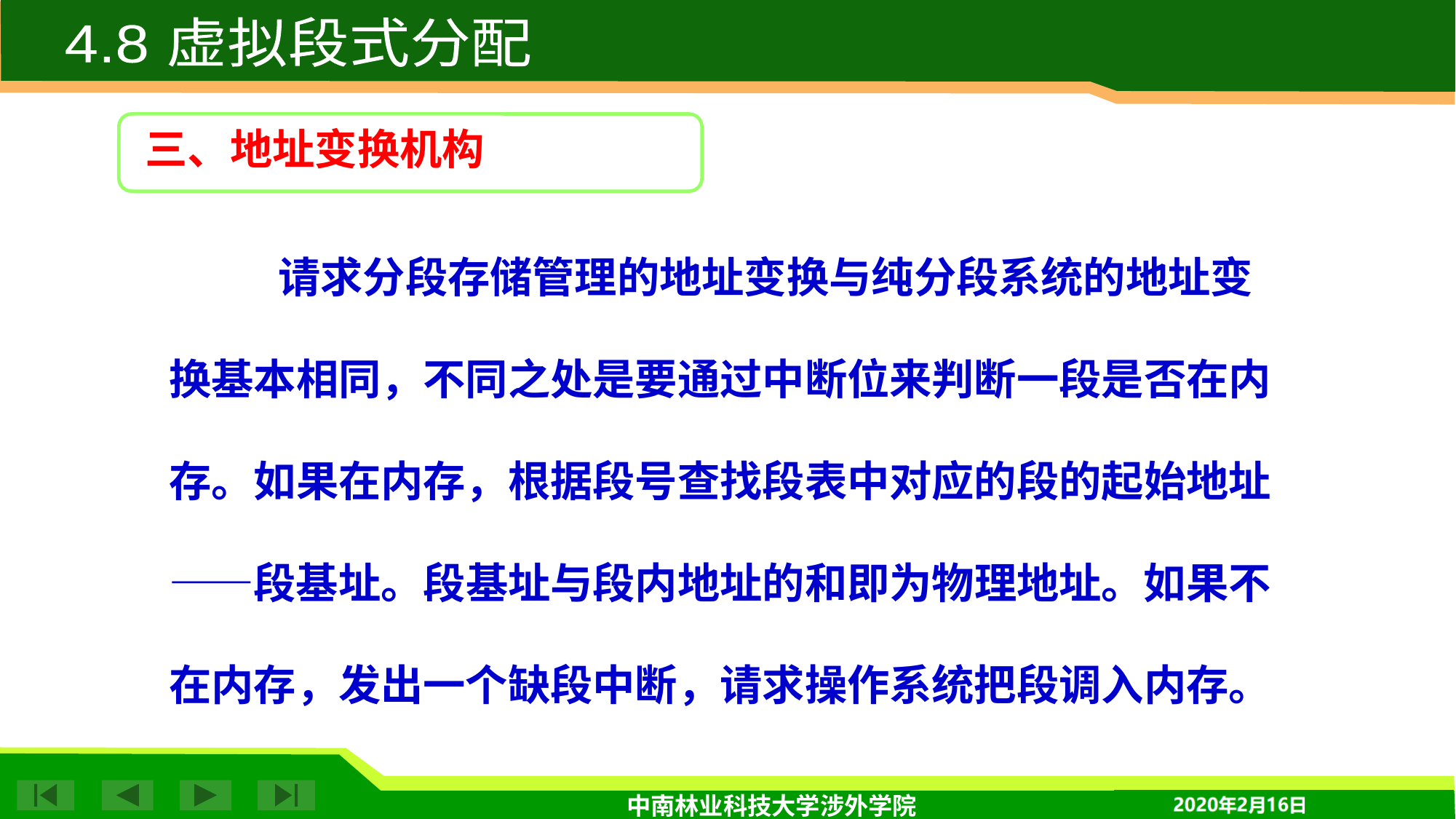

4.8 虚拟段式分配

三、地址变换机构
		请求分段存储管理的地址变换与纯分段系统的地址变换基本相同，不同之处是要通过中断位来判断一段是否在内存。如果在内存，根据段号查找段表中对应的段的起始地址——段基址。段基址与段内地址的和即为物理地址。如果不在内存，发出一个缺段中断，请求操作系统把段调入内存。